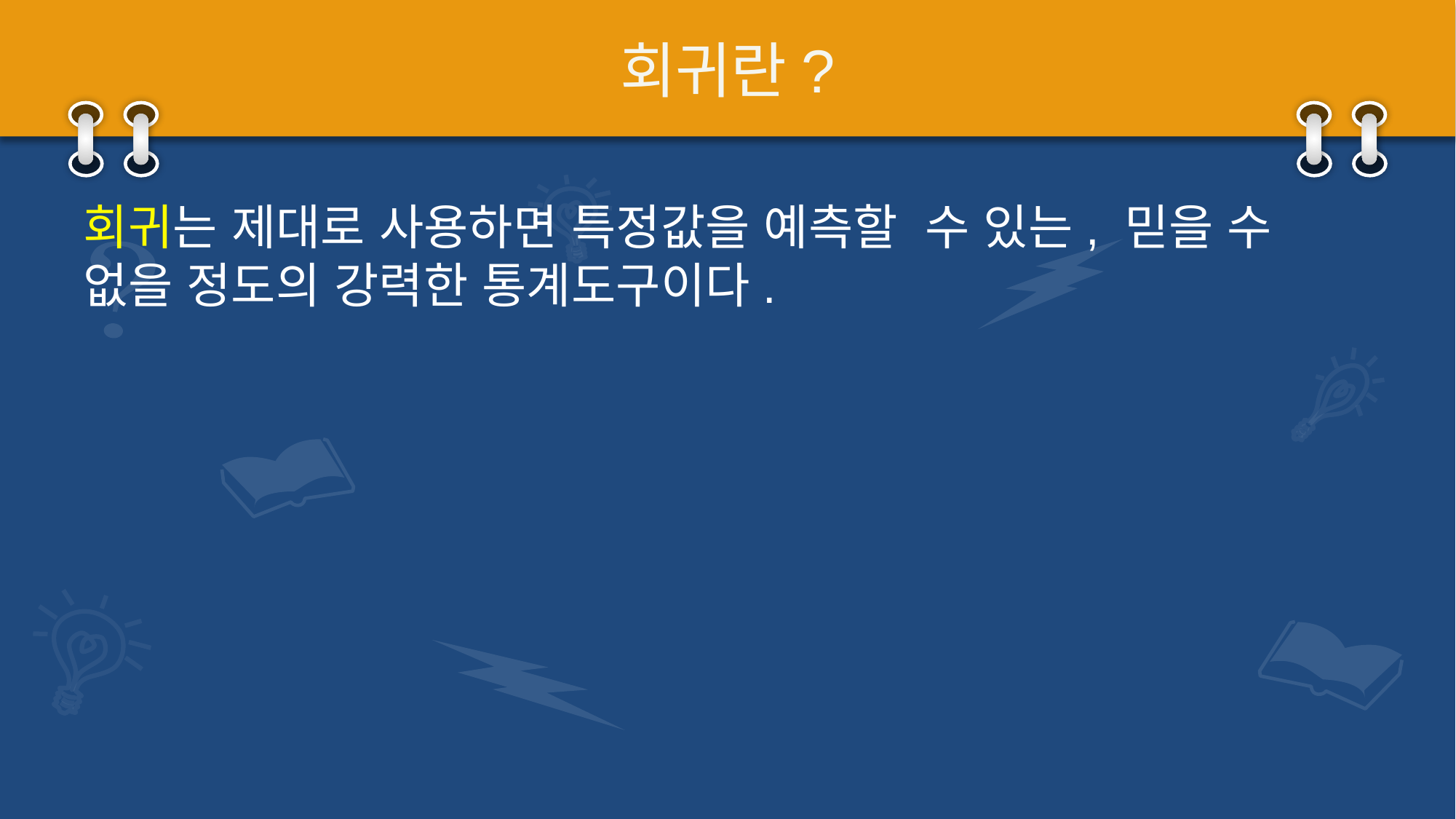

# 회귀란?
회귀는 제대로 사용하면 특정값을 예측할  수 있는, 믿을 수 없을 정도의 강력한 통계도구이다.